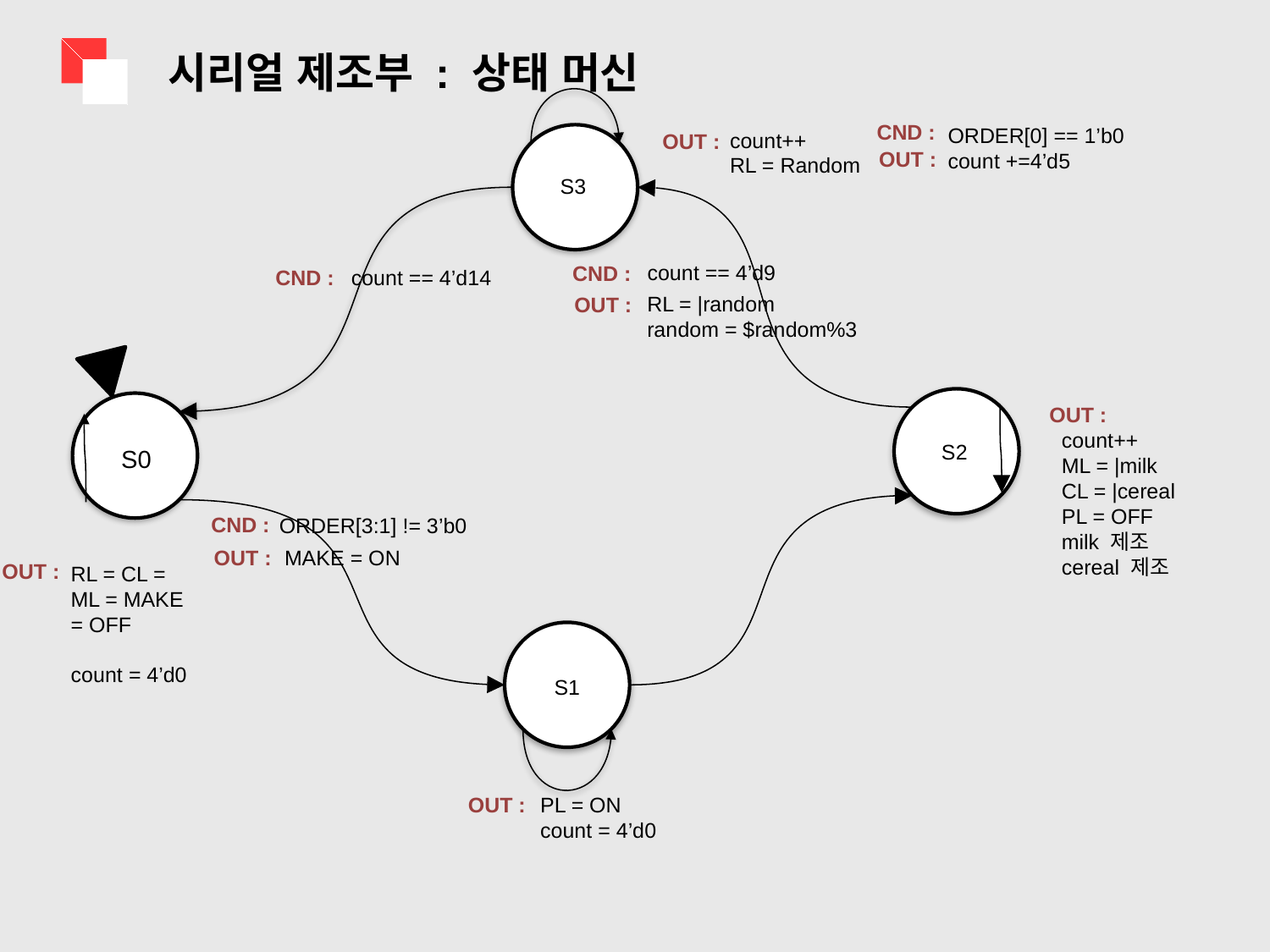

시리얼 제조부 : 상태 머신

CND :
ORDER[0] == 1’b0
count +=4’d5

count++
RL = Random
OUT :

S3
OUT :

count == 4’d14
CND :
count == 4’d9
CND :
RL = |random
random = $random%3

OUT :

S0
OUT :
RL = CL =
ML = MAKE
= OFF

count = 4’d0

S2
OUT :
count++
ML = |milk
CL = |cereal
PL = OFF
milk 제조
cereal 제조
CND :
ORDER[3:1] != 3’b0
OUT :
MAKE = ON

S1
PL = ON
count = 4’d0
OUT :